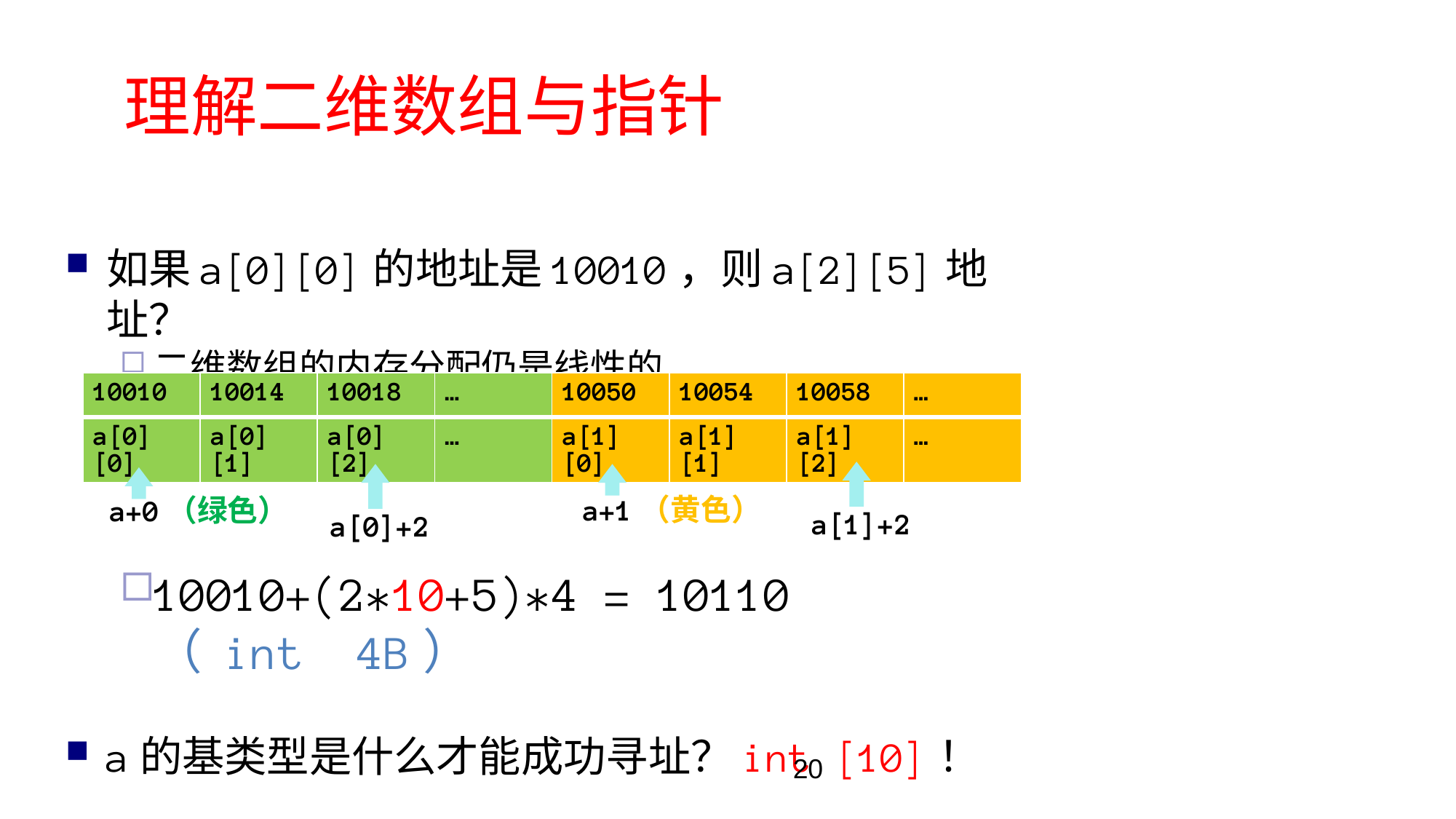

# 理解二维数组与指针
如果a[0][0]的地址是10010，则a[2][5]地址？
二维数组的内存分配仍是线性的

10010+(2*10+5)*4 = 10110    （ int  4B）

a的基类型是什么才能成功寻址？int [10]！

| 10010 | 10014 | 10018 | … | 10050 | 10054 | 10058 | … |
| --- | --- | --- | --- | --- | --- | --- | --- |
| a[0][0] | a[0][1] | a[0][2] | … | a[1][0] | a[1][1] | a[1][2] | … |

a+1（黄色）
a+0（绿色）
a[1]+2
a[0]+2
20